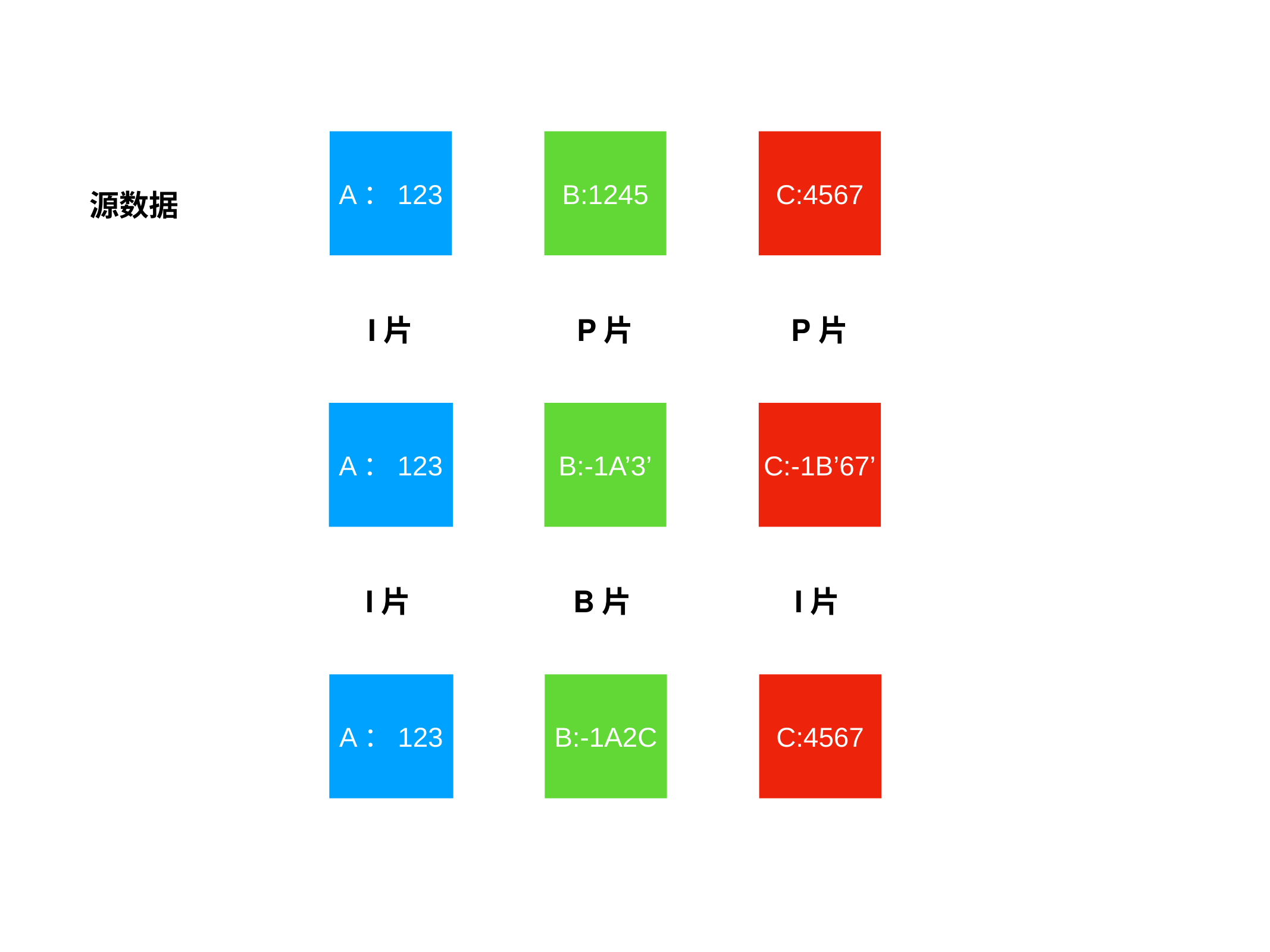

A：123
B:1245
C:4567
源数据
I片
P片
P片
A：123
B:-1A’3’
C:-1B’67’
I片
B片
I片
A：123
B:-1A2C
C:4567